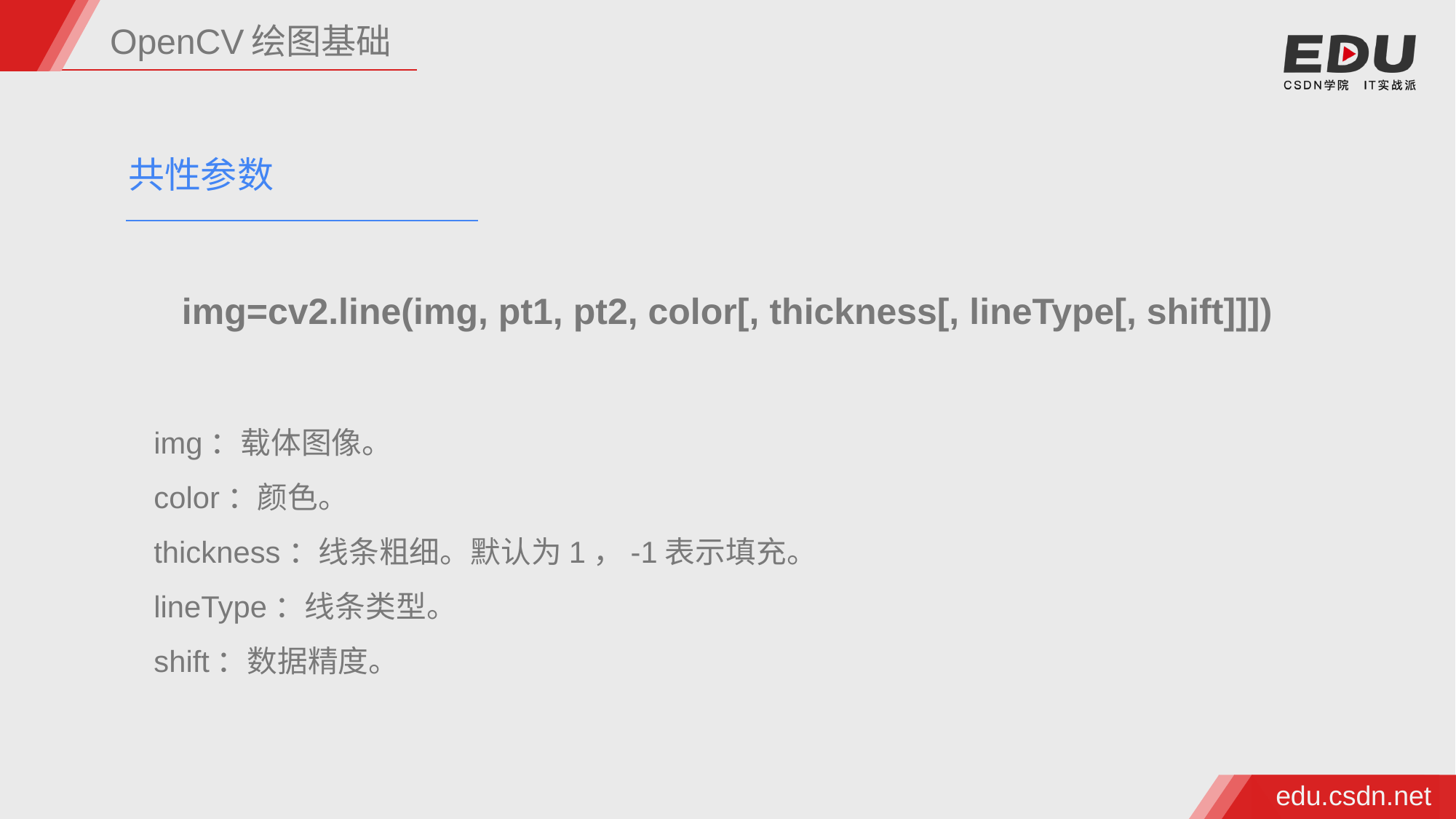

OpenCV绘图基础
共性参数
img=cv2.line(img, pt1, pt2, color[, thickness[, lineType[, shift]]])
img：载体图像。
color：颜色。
thickness：线条粗细。默认为1，-1表示填充。
lineType：线条类型。
shift：数据精度。